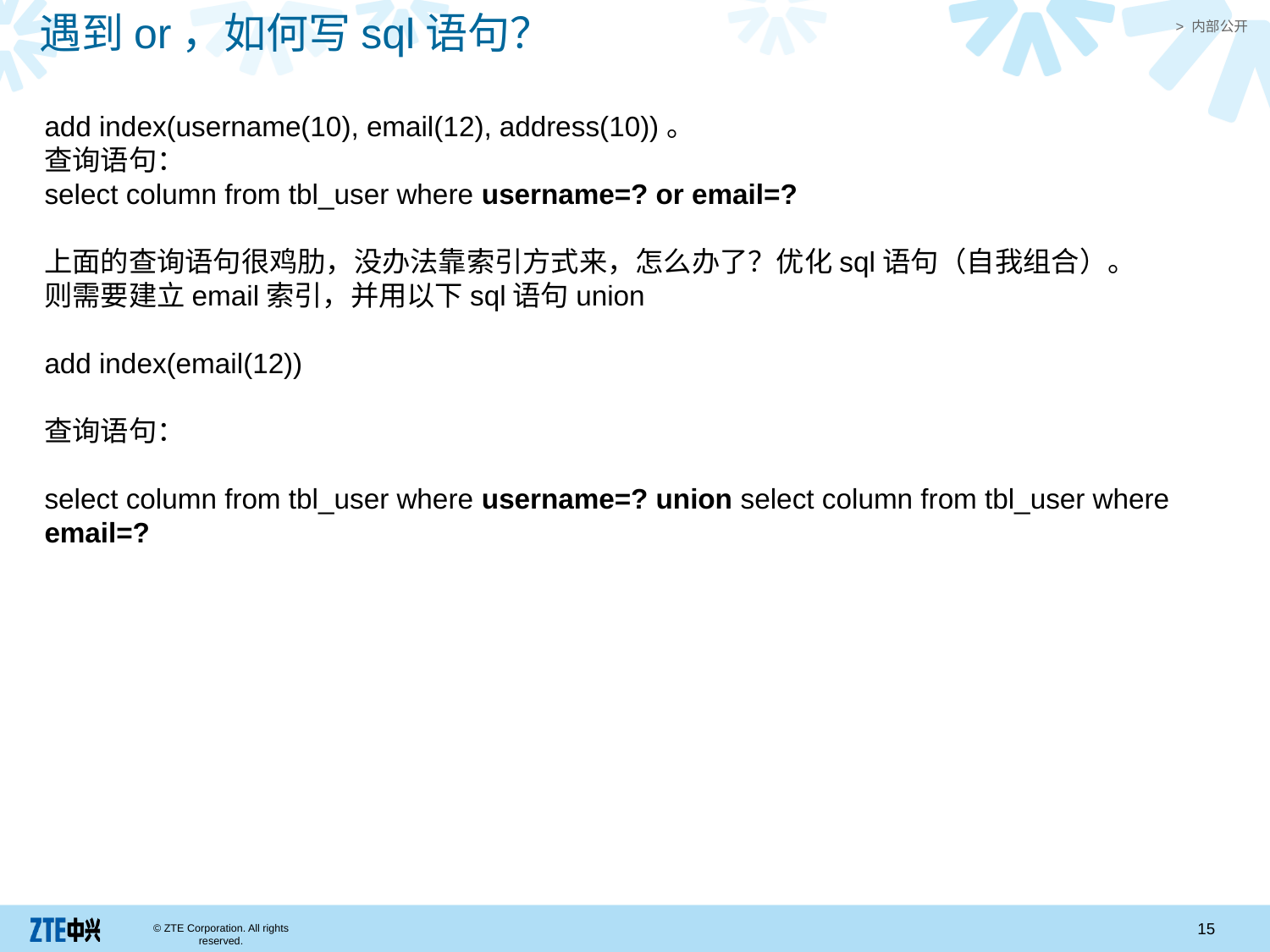

遇到or，如何写sql语句？
add index(username(10), email(12), address(10))。
查询语句：
select column from tbl_user where username=? or email=?

上面的查询语句很鸡肋，没办法靠索引方式来，怎么办了？优化sql语句（自我组合）。
则需要建立email索引，并用以下sql语句union

add index(email(12))

查询语句：

select column from tbl_user where username=? union select column from tbl_user where email=?
15